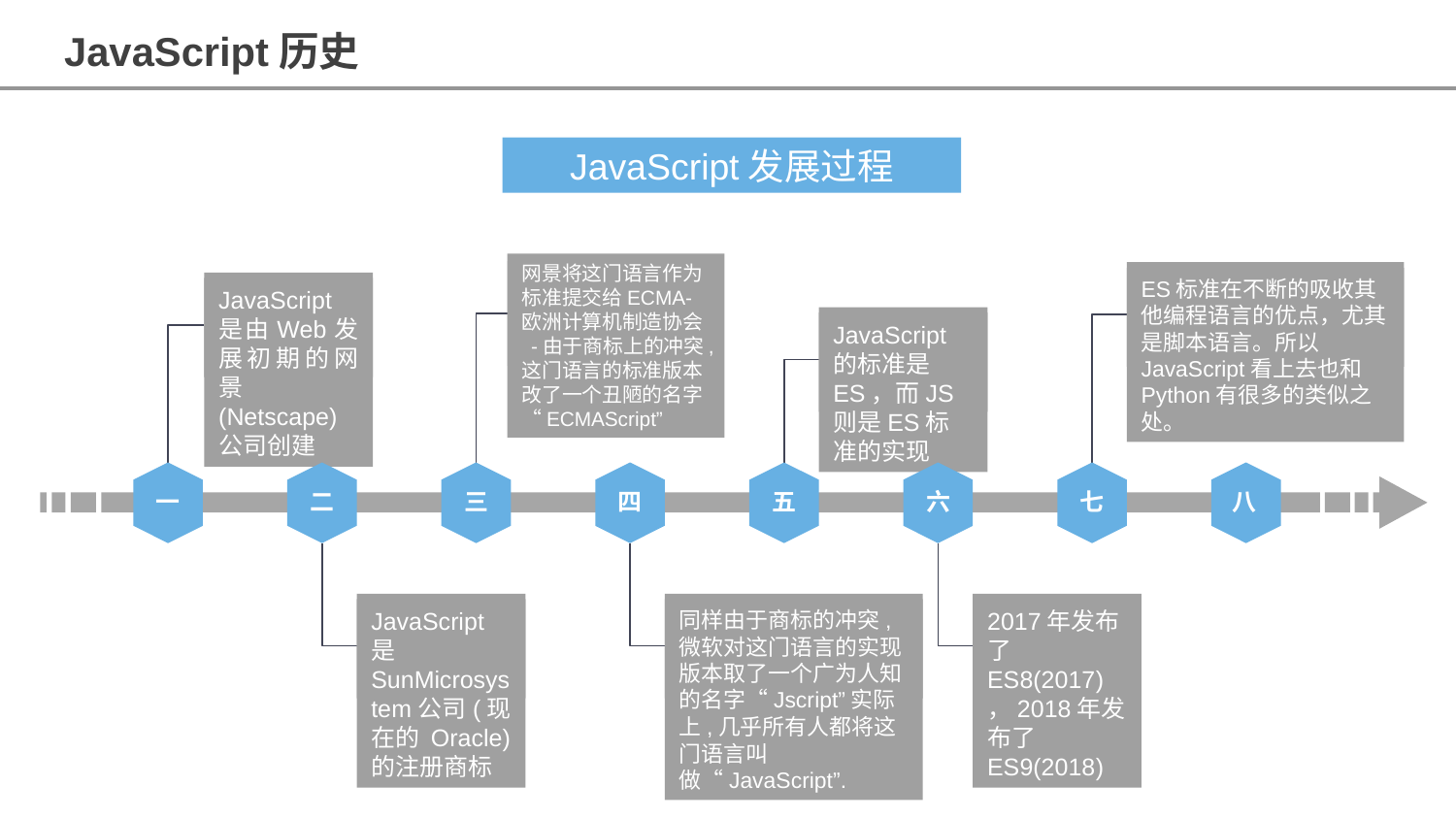

JavaScript历史
JavaScript发展过程
网景将这门语言作为标准提交给ECMA-欧洲计算机制造协会 -由于商标上的冲突,这门语言的标准版本改了一个丑陋的名字“ECMAScript”

ES标准在不断的吸收其他编程语言的优点，尤其是脚本语言。所以JavaScript看上去也和Python有很多的类似之处。

JavaScript是由Web发展初期的网景(Netscape)公司创建

JavaScript的标准是ES，而JS则是ES标准的实现

一

二

三

四

五

六

七

八

JavaScript是SunMicrosystem公司(现在的 Oracle)的注册商标

2017年发布了ES8(2017)，2018年发布了ES9(2018)

同样由于商标的冲突,微软对这门语言的实现版本取了一个广为人知的名字“Jscript”实际上,几乎所有人都将这门语言叫做“JavaScript”.